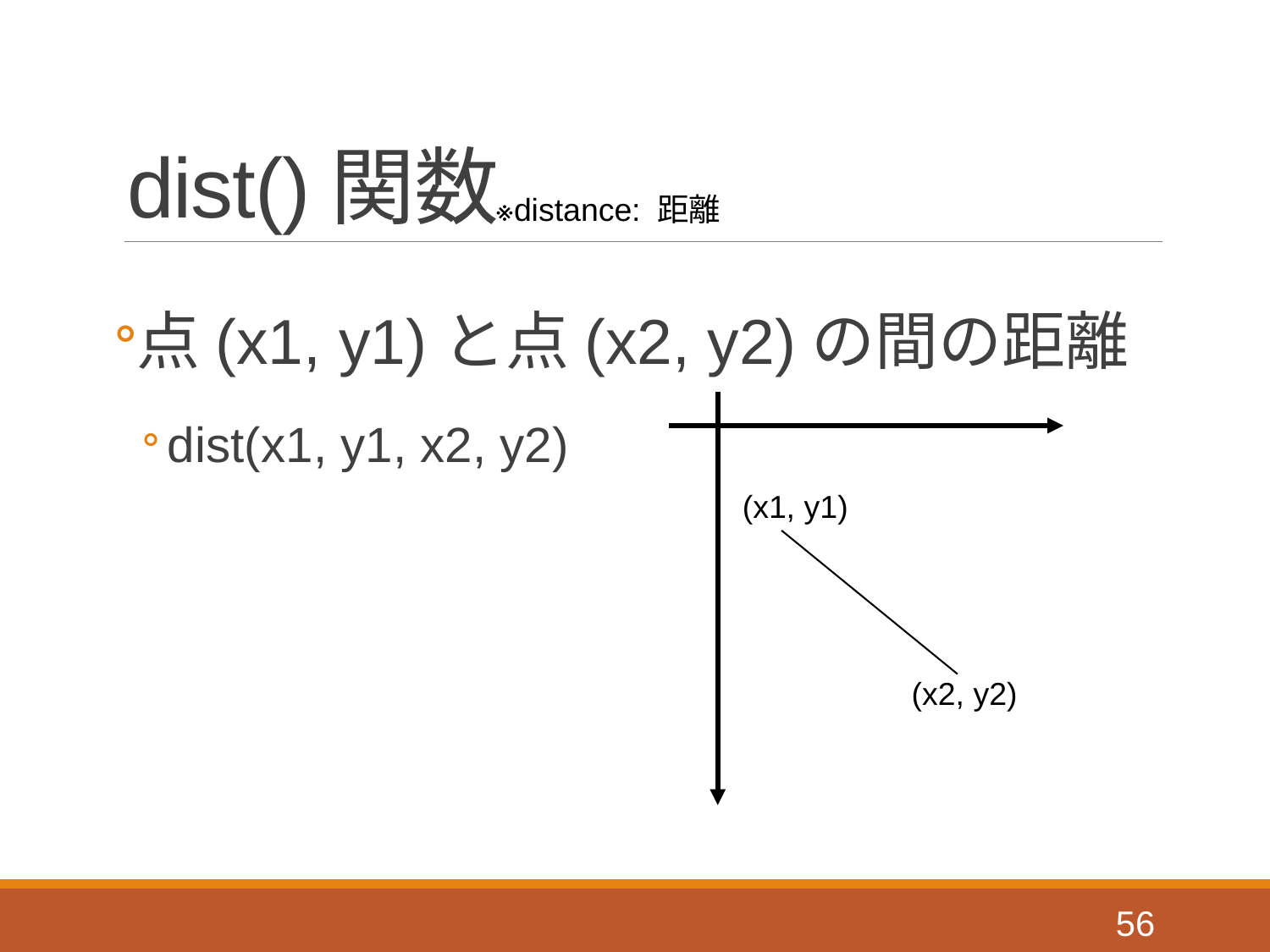

# dist()関数
※distance: 距離
点(x1, y1)と点(x2, y2)の間の距離
dist(x1, y1, x2, y2)
(x1, y1)
(x2, y2)
56